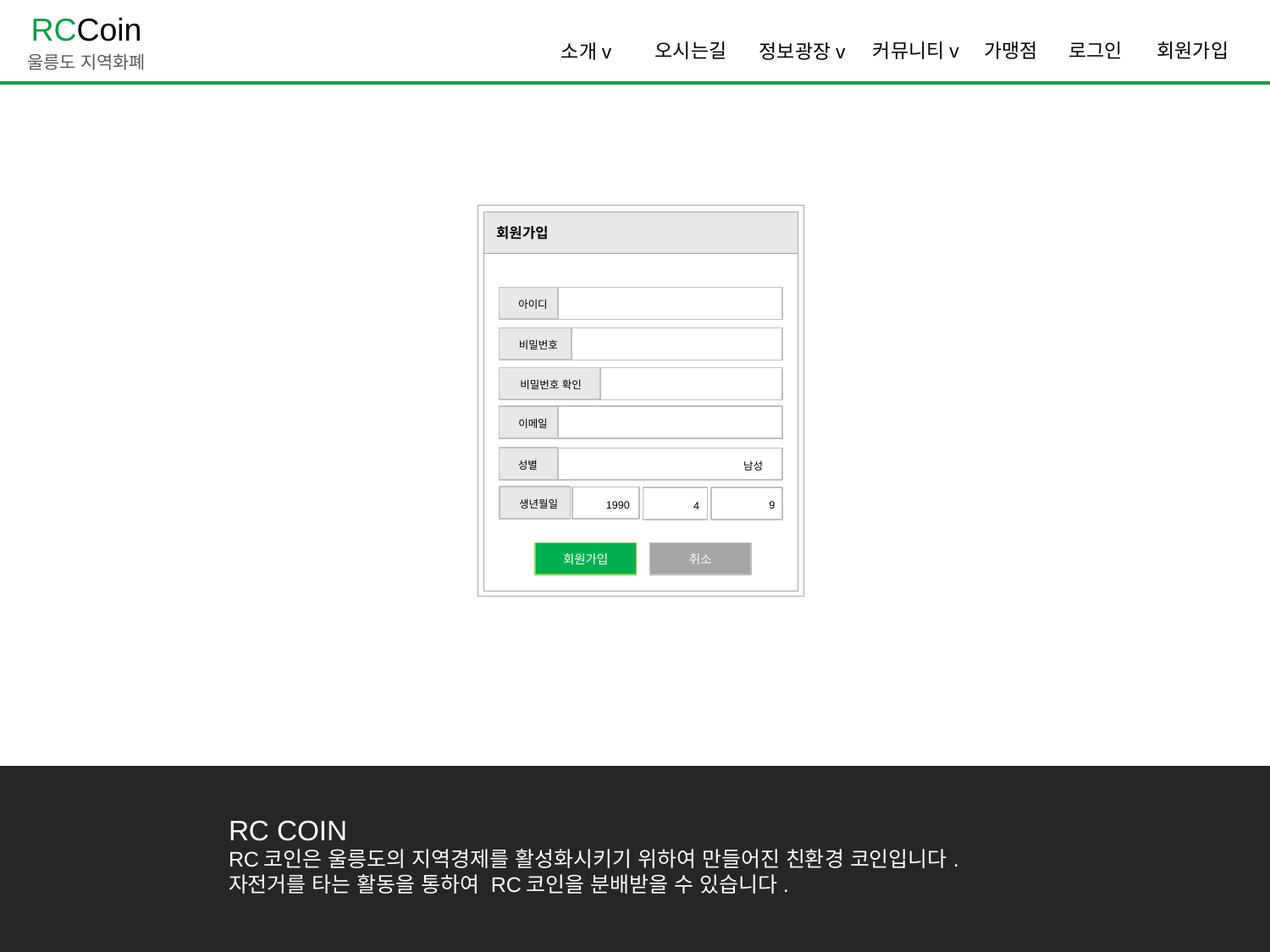

RCCoin
울릉도 지역화폐
오시는길
커뮤니티v
가맹점
로그인
회원가입
정보광장v
소개v

회원가입
ㄴ

아이디

비밀번호

비밀번호 확인

이메일

성별
남성

생년월일
9
1990
4
회원가입
취소

RC COIN
RC코인은 울릉도의 지역경제를 활성화시키기 위하여 만들어진 친환경 코인입니다.
자전거를 타는 활동을 통하여 RC코인을 분배받을 수 있습니다.